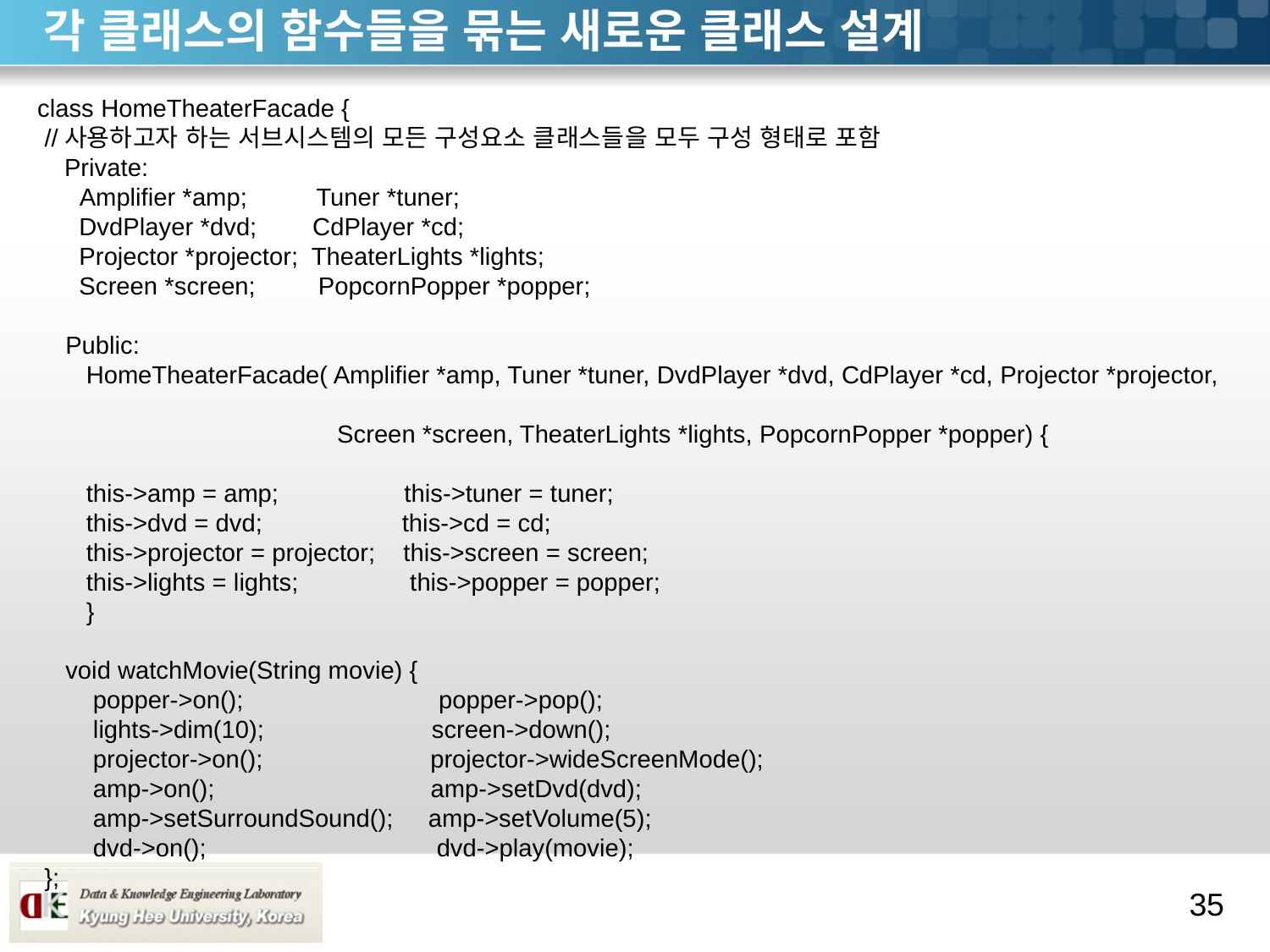

# 각 클래스의 함수들을 묶는 새로운 클래스 설계
class HomeTheaterFacade {
 //사용하고자 하는 서브시스템의 모든 구성요소 클래스들을 모두 구성 형태로 포함
   Private:
      Amplifier *amp;          Tuner *tuner;
      DvdPlayer *dvd;        CdPlayer *cd;
      Projector *projector;  TheaterLights *lights;
      Screen *screen;         PopcornPopper *popper;
    Public:
       HomeTheaterFacade( Amplifier *amp, Tuner *tuner, DvdPlayer *dvd, CdPlayer *cd, Projector *projector,
                                           Screen *screen, TheaterLights *lights, PopcornPopper *popper) {
 
       this->amp = amp;                  this->tuner = tuner;
       this->dvd = dvd;                    this->cd = cd;
       this->projector = projector;    this->screen = screen;
       this->lights = lights;                this->popper = popper;
       }
    void watchMovie(String movie) {
        popper->on();                            popper->pop();
        lights->dim(10);                        screen->down();
        projector->on();                        projector->wideScreenMode();
        amp->on();                               amp->setDvd(dvd);
        amp->setSurroundSound();     amp->setVolume(5);
        dvd->on();                                 dvd->play(movie);
 };